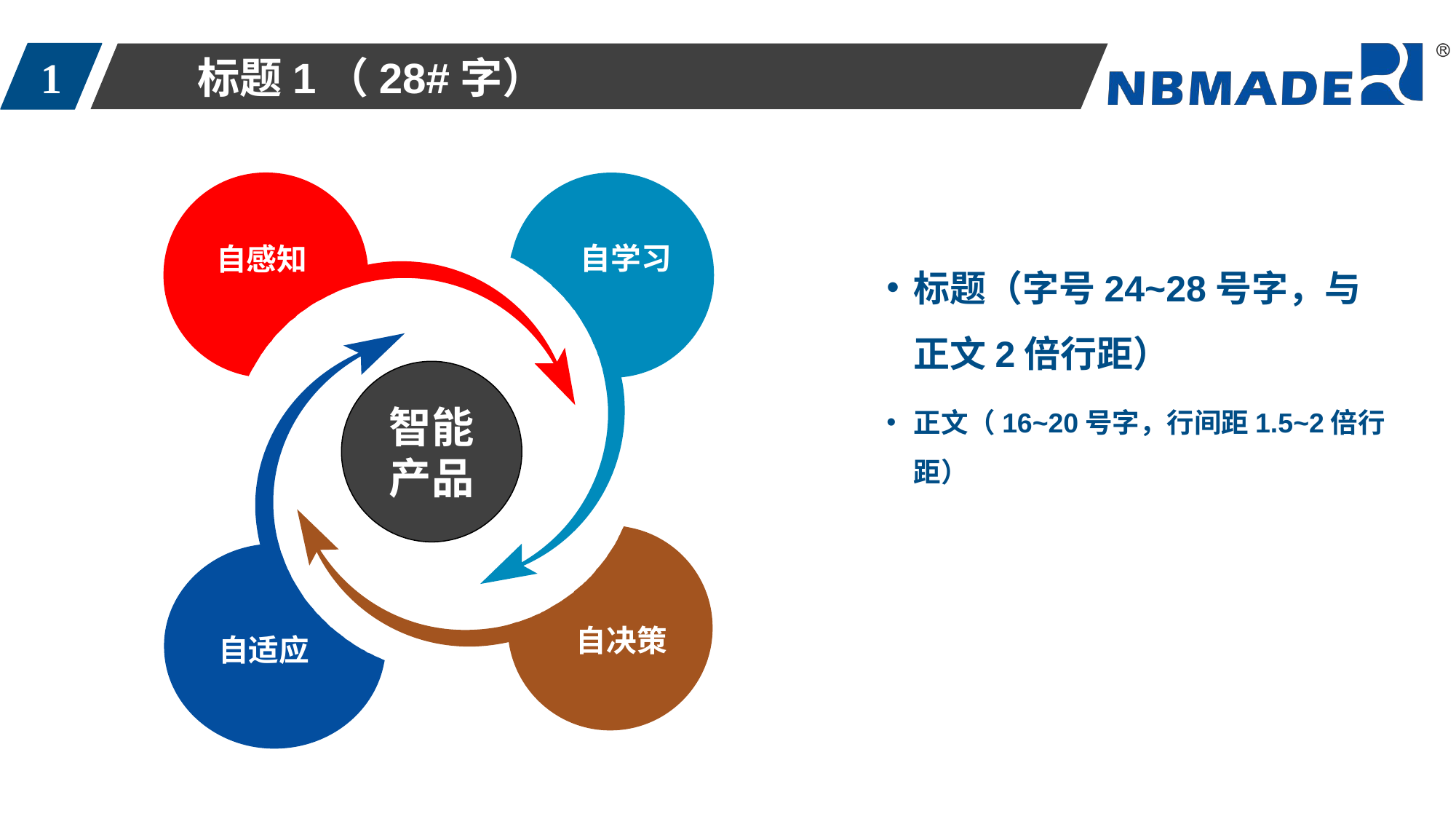

1
标题1（28#字）

自学习
自感知

智能产品

自决策
自适应
标题（字号24~28号字，与正文2倍行距）
正文（16~20号字，行间距1.5~2倍行距）